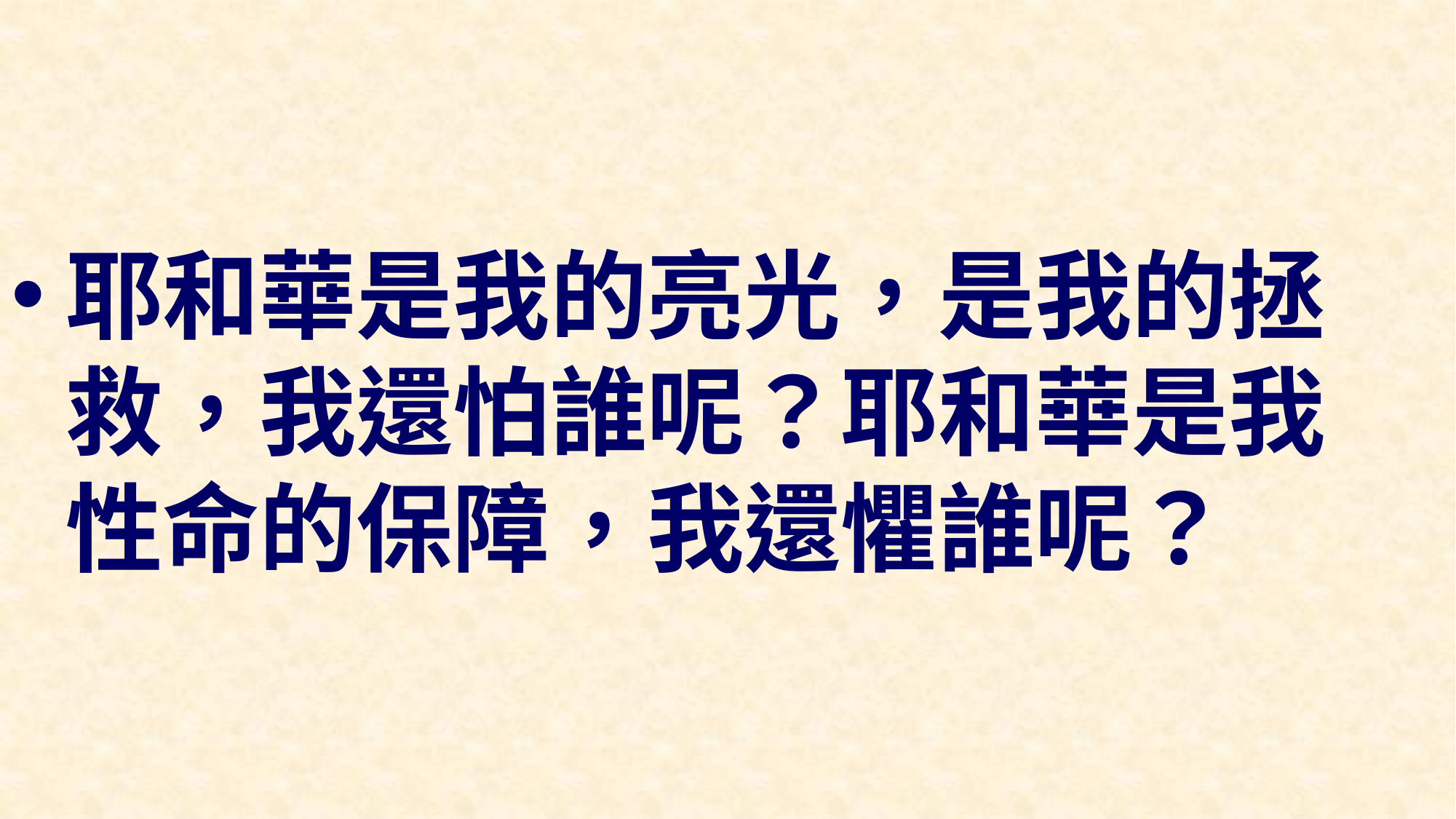

耶和華是我的亮光，是我的拯救，我還怕誰呢？耶和華是我性命的保障，我還懼誰呢？